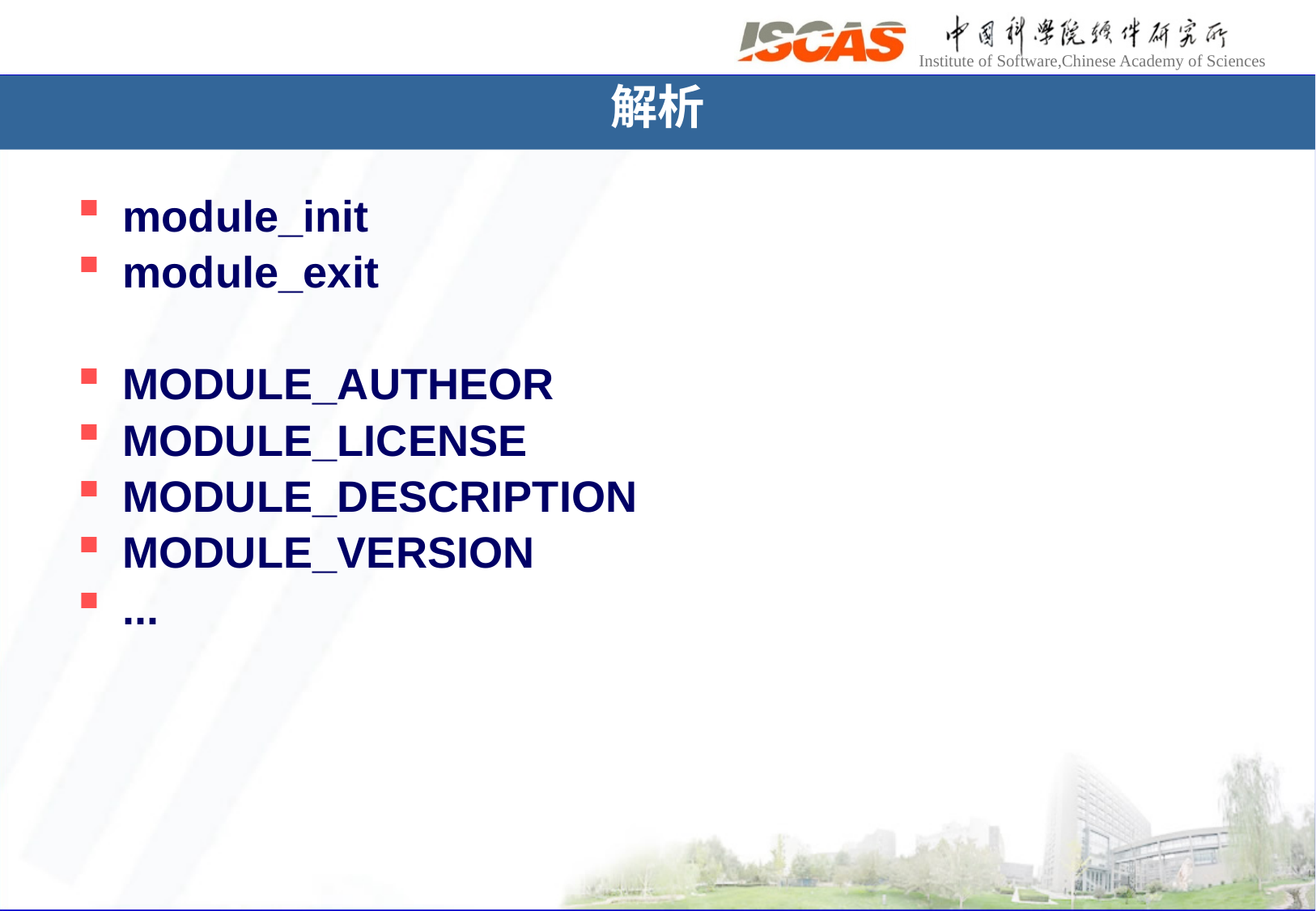

# 解析
module_init
module_exit

MODULE_AUTHEOR
MODULE_LICENSE
MODULE_DESCRIPTION
MODULE_VERSION
...